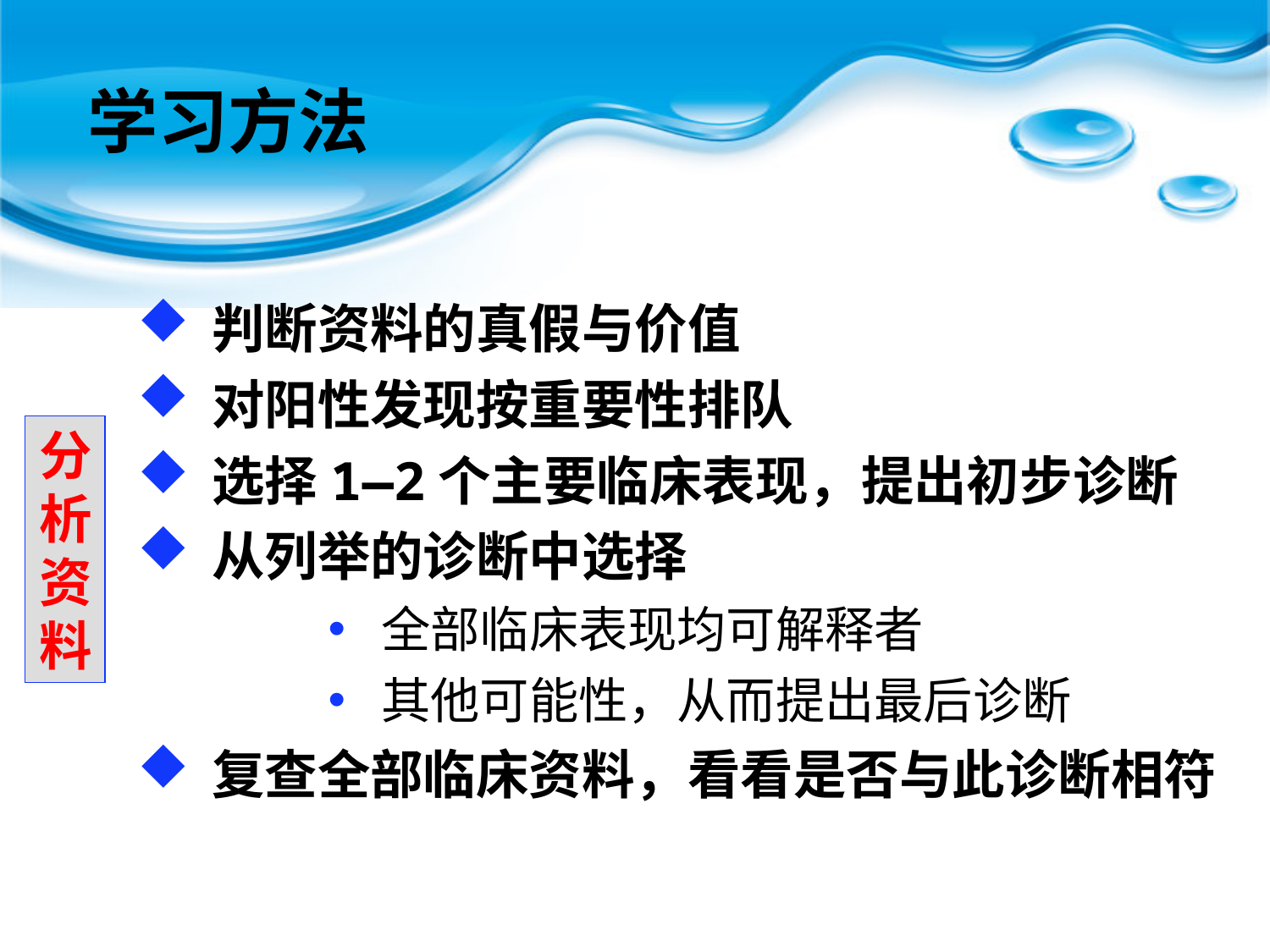

学习方法
判断资料的真假与价值
对阳性发现按重要性排队
选择1—2个主要临床表现，提出初步诊断
从列举的诊断中选择
全部临床表现均可解释者
其他可能性，从而提出最后诊断
复查全部临床资料，看看是否与此诊断相符
# 分析资料